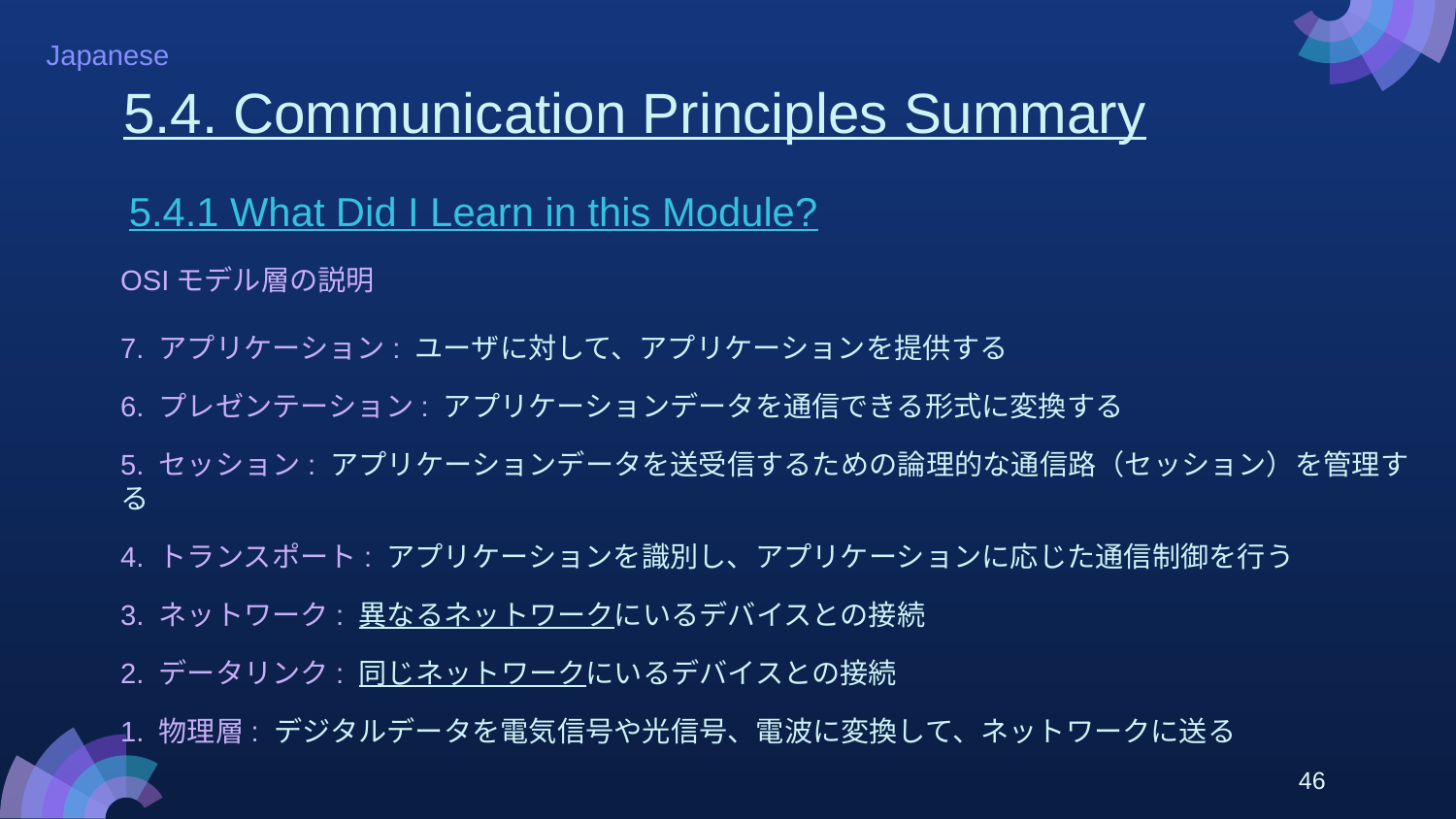

# 5.4. Communication Principles Summary
5.4.1 What Did I Learn in this Module?
OSIモデル層の説明

7. アプリケーション: ユーザに対して、アプリケーションを提供する
6. プレゼンテーション: アプリケーションデータを通信できる形式に変換する
5. セッション: アプリケーションデータを送受信するための論理的な通信路（セッション）を管理する
4. トランスポート: アプリケーションを識別し、アプリケーションに応じた通信制御を行う
3. ネットワーク: 異なるネットワークにいるデバイスとの接続
2. データリンク: 同じネットワークにいるデバイスとの接続
1. 物理層: デジタルデータを電気信号や光信号、電波に変換して、ネットワークに送る

46